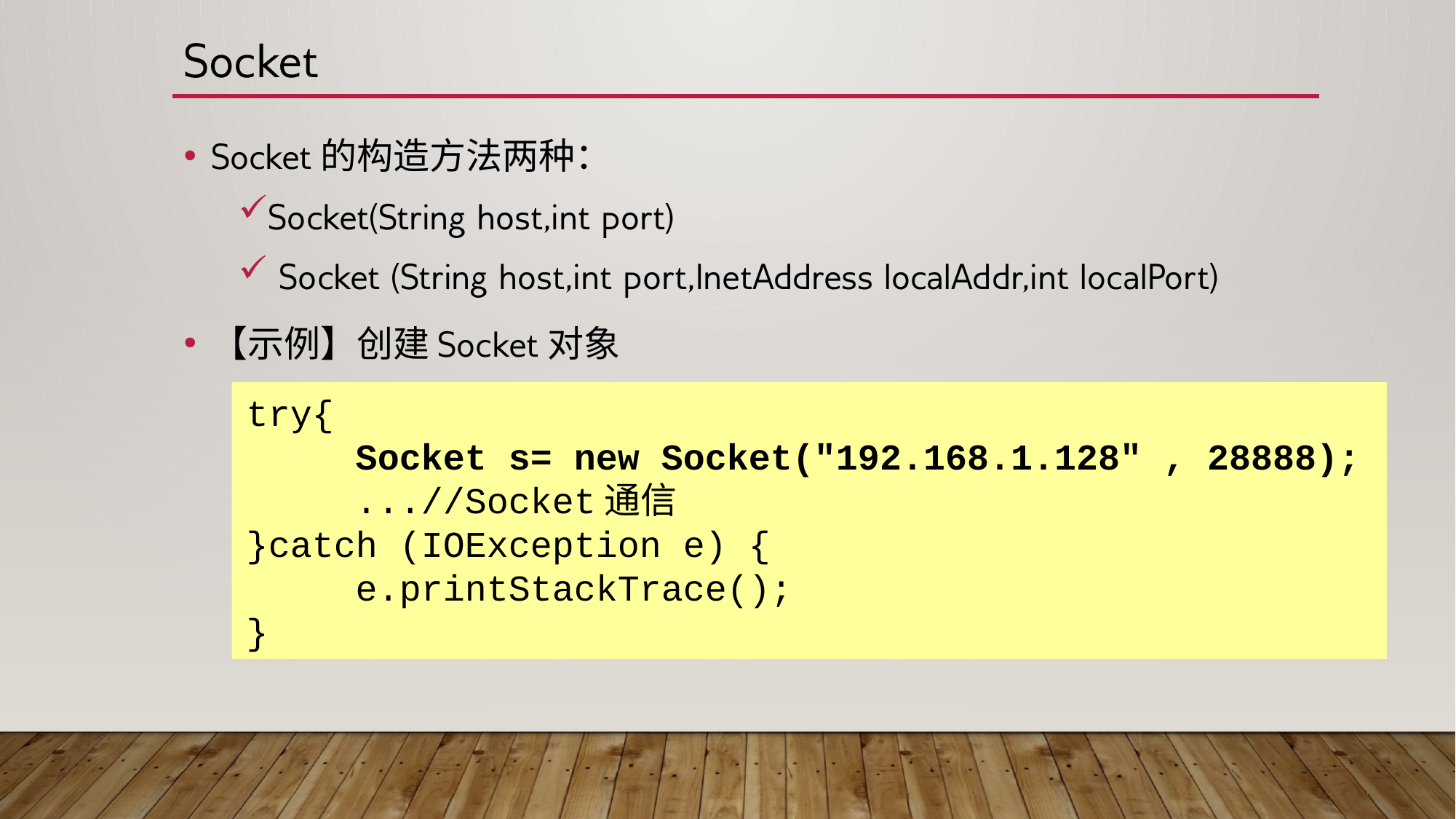

# Socket
Socket的构造方法两种：
Socket(String host,int port)
 Socket (String host,int port,InetAddress localAddr,int localPort)
【示例】创建Socket对象

try{
	Socket s= new Socket("192.168.1.128" , 28888);
	...//Socket通信
}catch (IOException e) {
	e.printStackTrace();
}